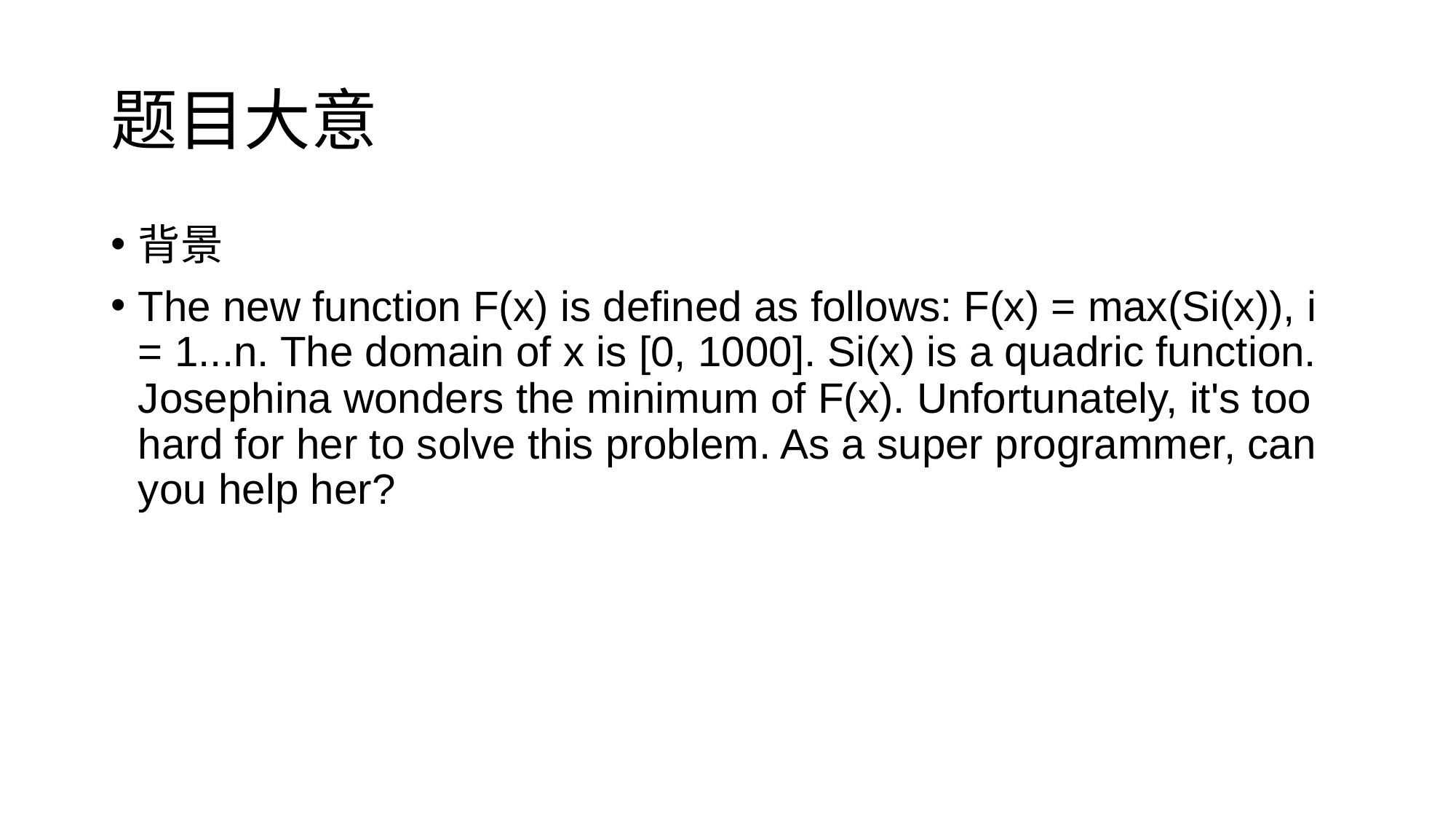

# 题目大意
背景
The new function F(x) is defined as follows: F(x) = max(Si(x)), i = 1...n. The domain of x is [0, 1000]. Si(x) is a quadric function. Josephina wonders the minimum of F(x). Unfortunately, it's too hard for her to solve this problem. As a super programmer, can you help her?